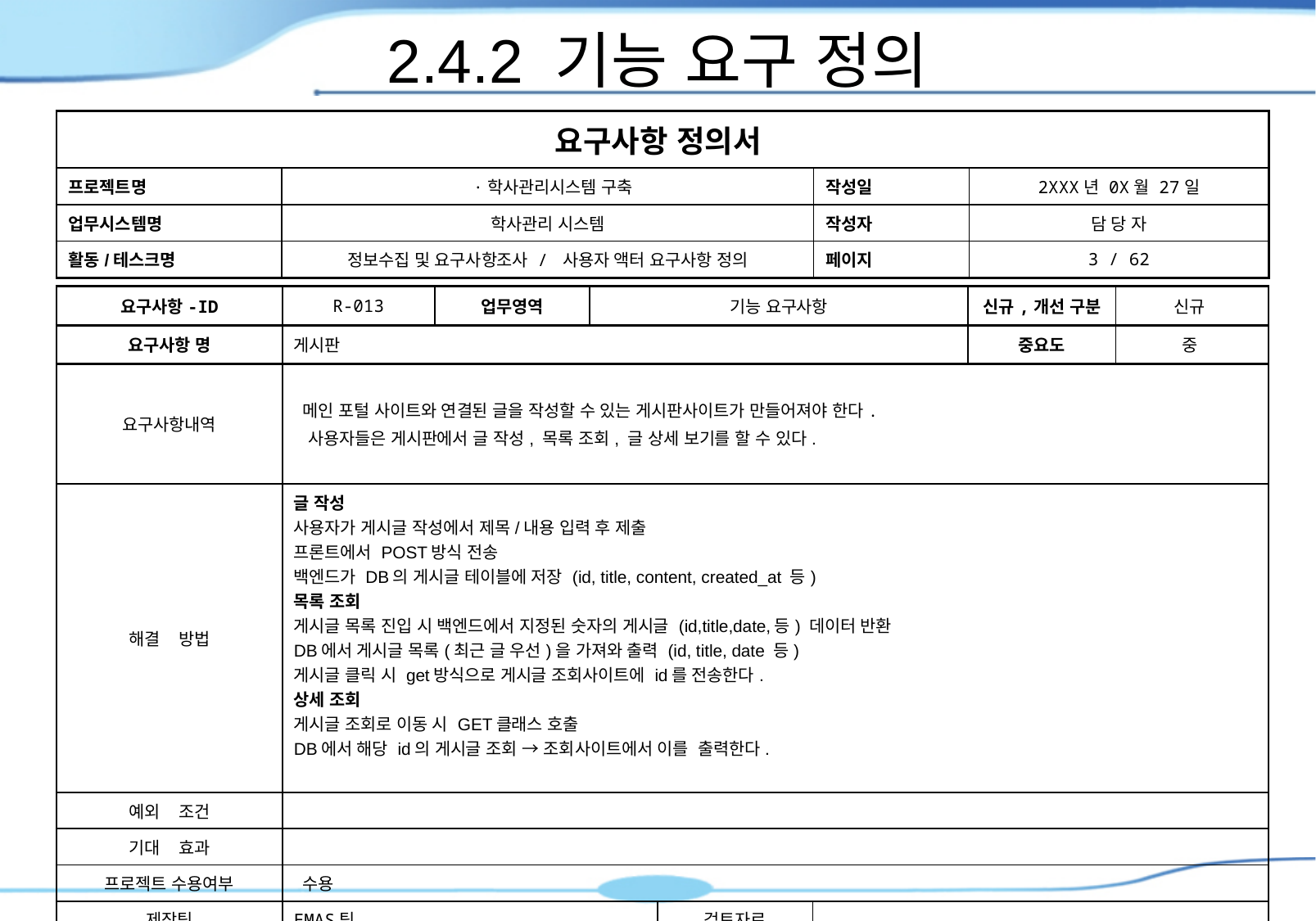

2.4.2 기능 요구 정의
| 요구사항 정의서 |  |  |  |
| --- | --- | --- | --- |
| 프로젝트명 | ·학사관리시스템 구축 | 작성일 | 2XXX년 0X월 27일 |
| 업무시스템명 | 학사관리 시스템 | 작성자 | 담 당 자 |
| 활동/테스크명 | 정보수집 및 요구사항조사 / 사용자 액터 요구사항 정의 | 페이지 | 3 / 62 |
| 요구사항-ID | R-013 | 업무영역 | 기능 요구사항 |  |  | 신규,개선 구분 | 신규 |
| --- | --- | --- | --- | --- | --- | --- | --- |
| 요구사항 명 | 게시판 |  |  |  |  | 중요도 | 중 |
| 요구사항내역 | 메인 포털 사이트와 연결된 글을 작성할 수 있는 게시판사이트가 만들어져야 한다. 사용자들은 게시판에서 글 작성, 목록 조회, 글 상세 보기를 할 수 있다. |  |  |  |  |  |  |
| 해결 방법 | 글 작성 사용자가 게시글 작성에서 제목/내용 입력 후 제출 프론트에서 POST방식 전송 백엔드가 DB의 게시글 테이블에 저장 (id, title, content, created\_at 등) 목록 조회 게시글 목록 진입 시 백엔드에서 지정된 숫자의 게시글 (id,title,date,등) 데이터 반환 DB에서 게시글 목록(최근 글 우선)을 가져와 출력 (id, title, date 등) 게시글 클릭 시 get방식으로 게시글 조회사이트에 id를 전송한다. 상세 조회 게시글 조회로 이동 시 GET클래스 호출 DB에서 해당 id의 게시글 조회 → 조회사이트에서 이를 출력한다. |  |  |  |  |  |  |
| 예외 조건 |  |  |  |  |  |  |  |
| 기대 효과 |  |  |  |  |  |  |  |
| 프로젝트 수용여부 | 수용 |  |  |  |  |  |  |
| 제작팀 | EMAS팀 |  |  | 검토자료 |  |  |  |
| 관련프로세스명 |  |  |  |  |  |  |  |